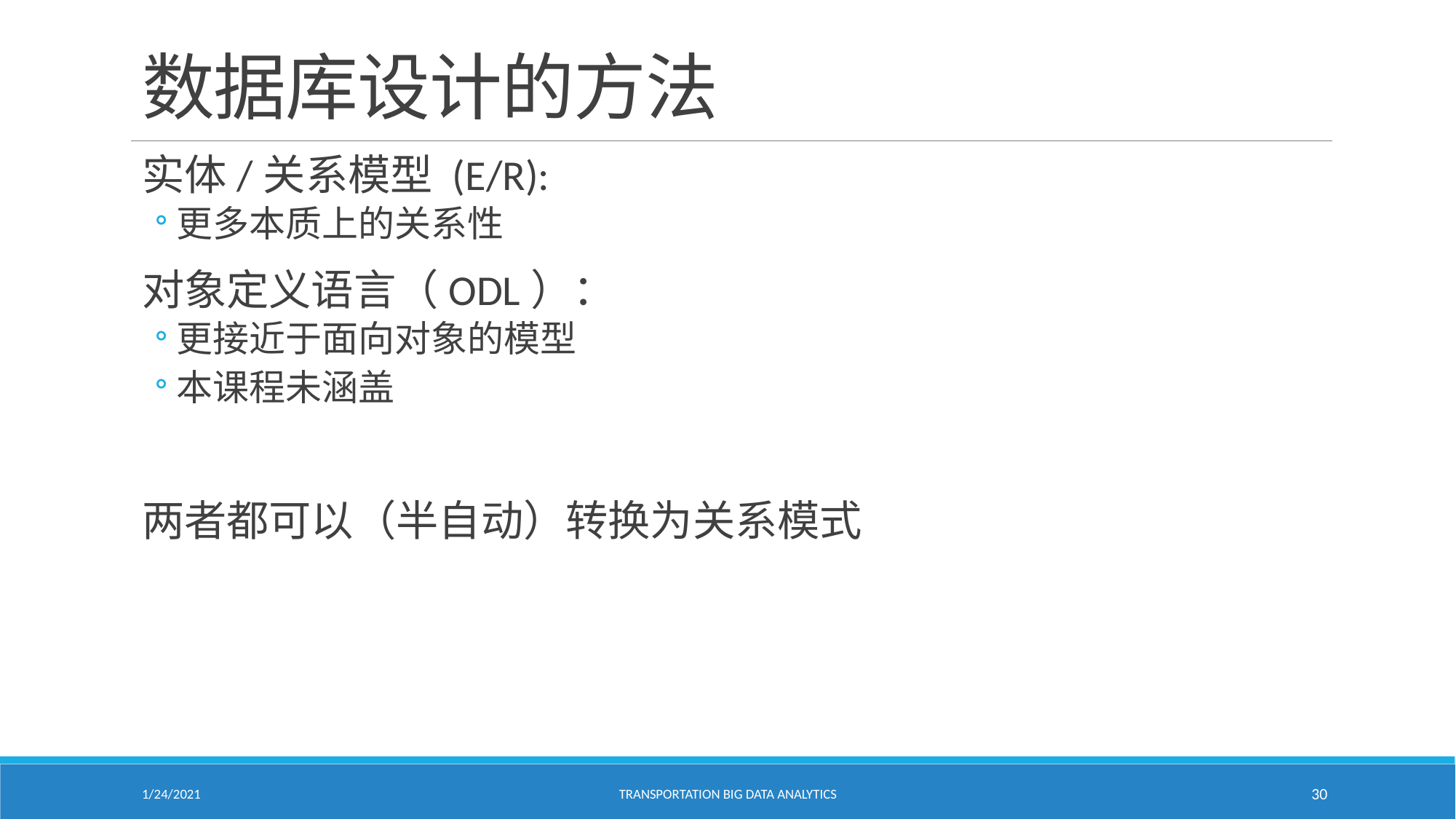

# 数据库设计的方法
实体/关系模型 (E/R):
更多本质上的关系性
对象定义语言（ODL）：
更接近于面向对象的模型
本课程未涵盖

两者都可以（半自动）转换为关系模式

1/24/2021
Transportation Big Data Analytics
30